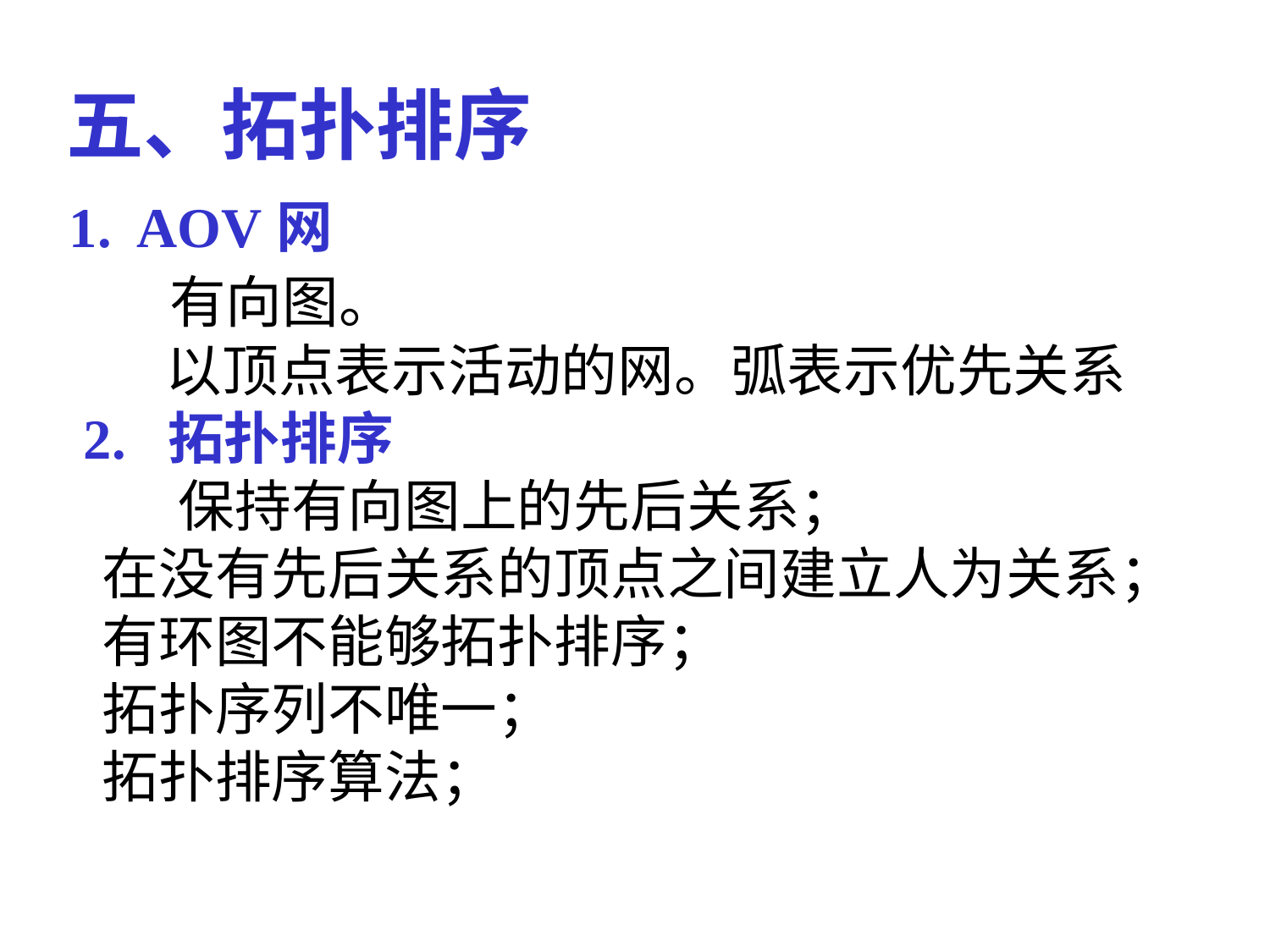

五、拓扑排序
    1.  AOV网
          有向图。
           以顶点表示活动的网。弧表示优先关系
     2.  拓扑排序
            保持有向图上的先后关系；
      在没有先后关系的顶点之间建立人为关系；
      有环图不能够拓扑排序；
      拓扑序列不唯一；
      拓扑排序算法；